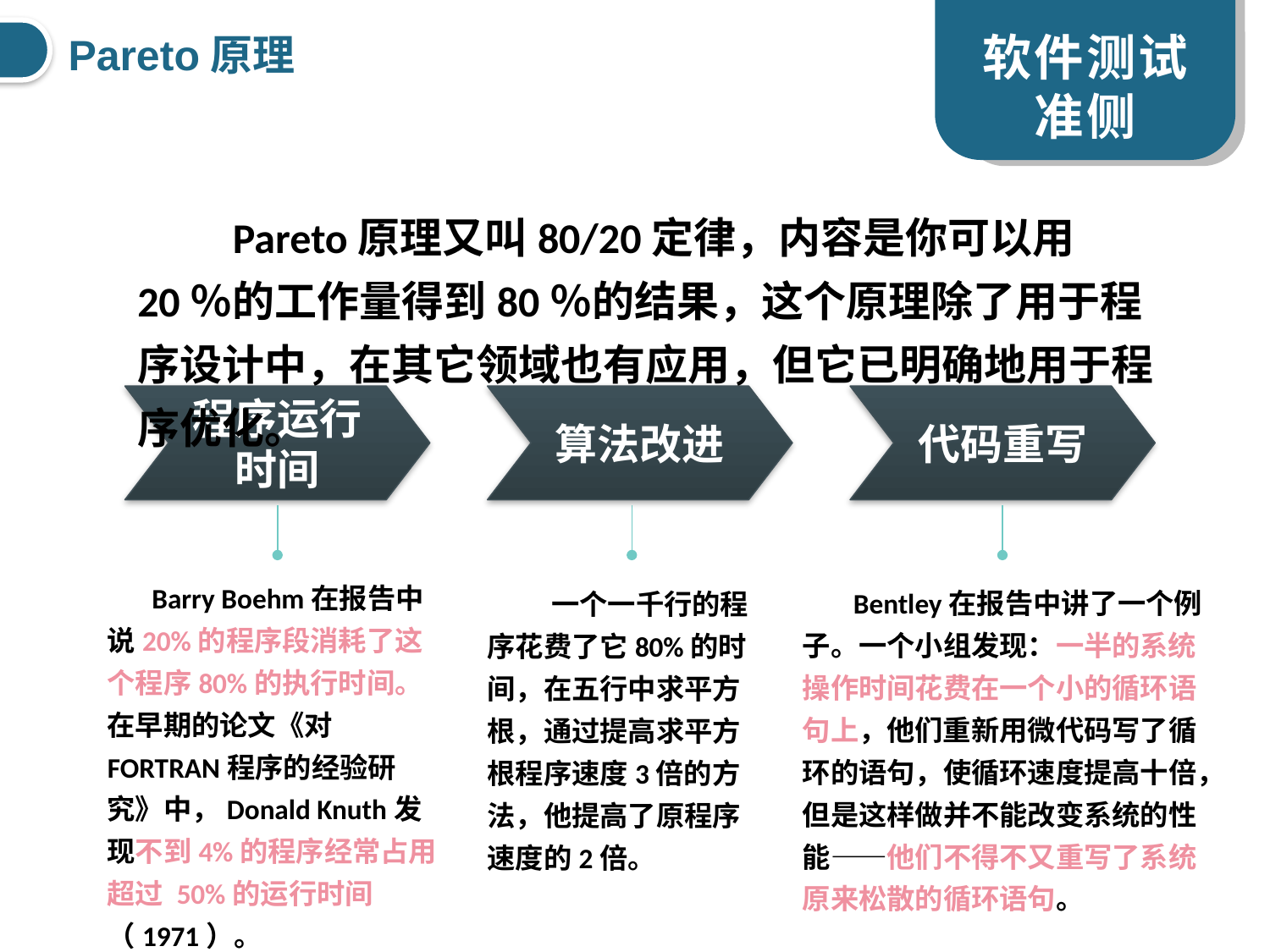

软件测试
准侧

Pareto原理
          Pareto原理又叫80/20定律，内容是你可以用20％的工作量得到80％的结果，这个原理除了用于程序设计中，在其它领域也有应用，但它已明确地用于程序优化。
程序运行时间
算法改进
代码重写
       Barry Boehm在报告中说20%的程序段消耗了这个程序80%的执行时间。在早期的论文《对FORTRAN程序的经验研究》中，Donald Knuth发现不到4%的程序经常占用超过 50%的运行时间（1971）。
        Bentley在报告中讲了一个例子。一个小组发现：一半的系统操作时间花费在一个小的循环语句上，他们重新用微代码写了循环的语句，使循环速度提高十倍，但是这样做并不能改变系统的性能——他们不得不又重写了系统原来松散的循环语句。
         一个一千行的程序花费了它80%的时间，在五行中求平方根，通过提高求平方根程序速度3倍的方法，他提高了原程序速度的2倍。